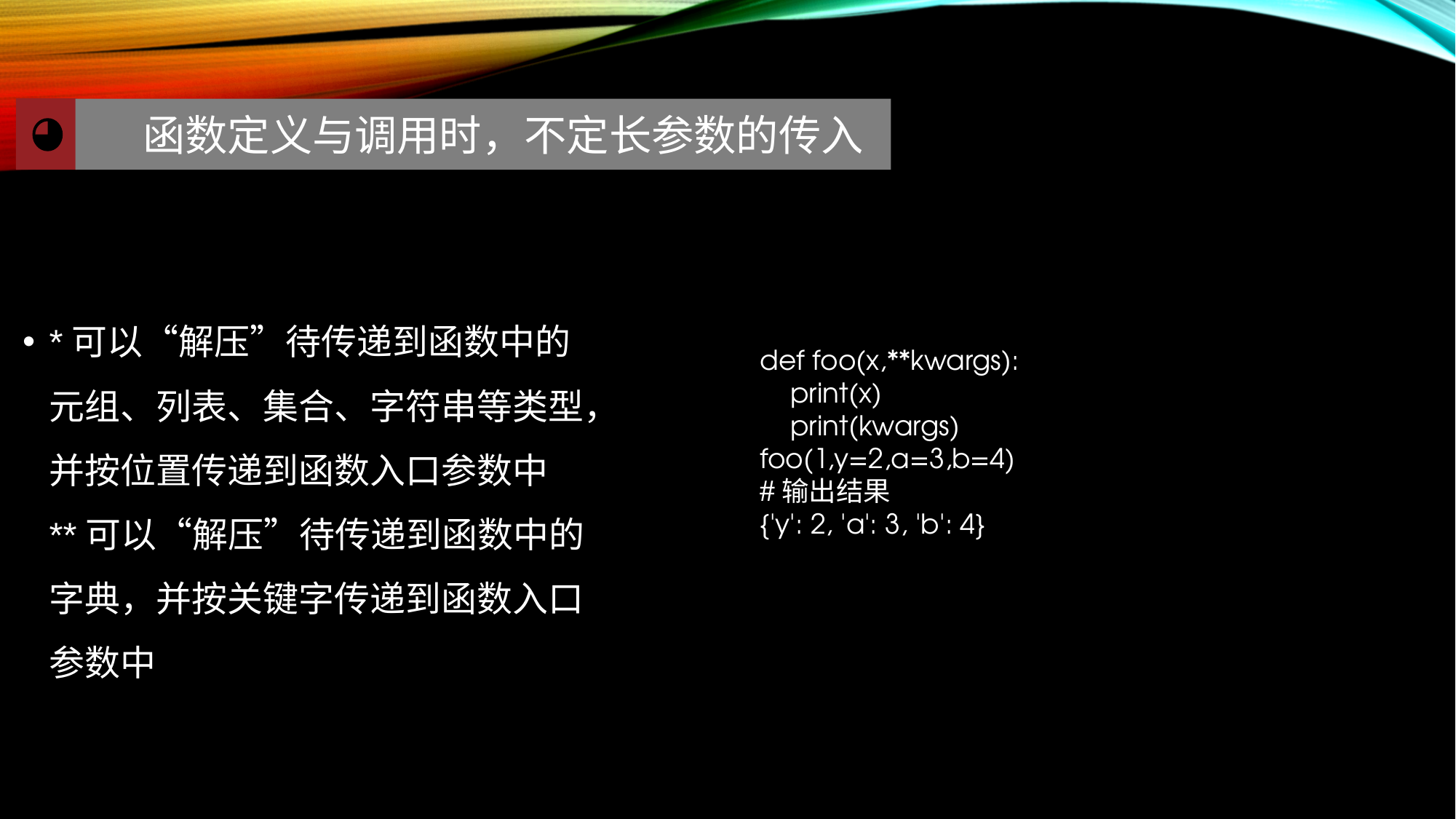

函数定义与调用时，不定长参数的传入

聚类分析
函数调用时
*可以“解压”待传递到函数中的 元组、列表、集合、字符串等类型，并按位置传递到函数入口参数中
**可以“解压”待传递到函数中的字典，并按关键字传递到函数入口参数中
def foo(x,**kwargs):
    print(x)
    print(kwargs)
foo(1,y=2,a=3,b=4)
#输出结果
{'y': 2, 'a': 3, 'b': 4}